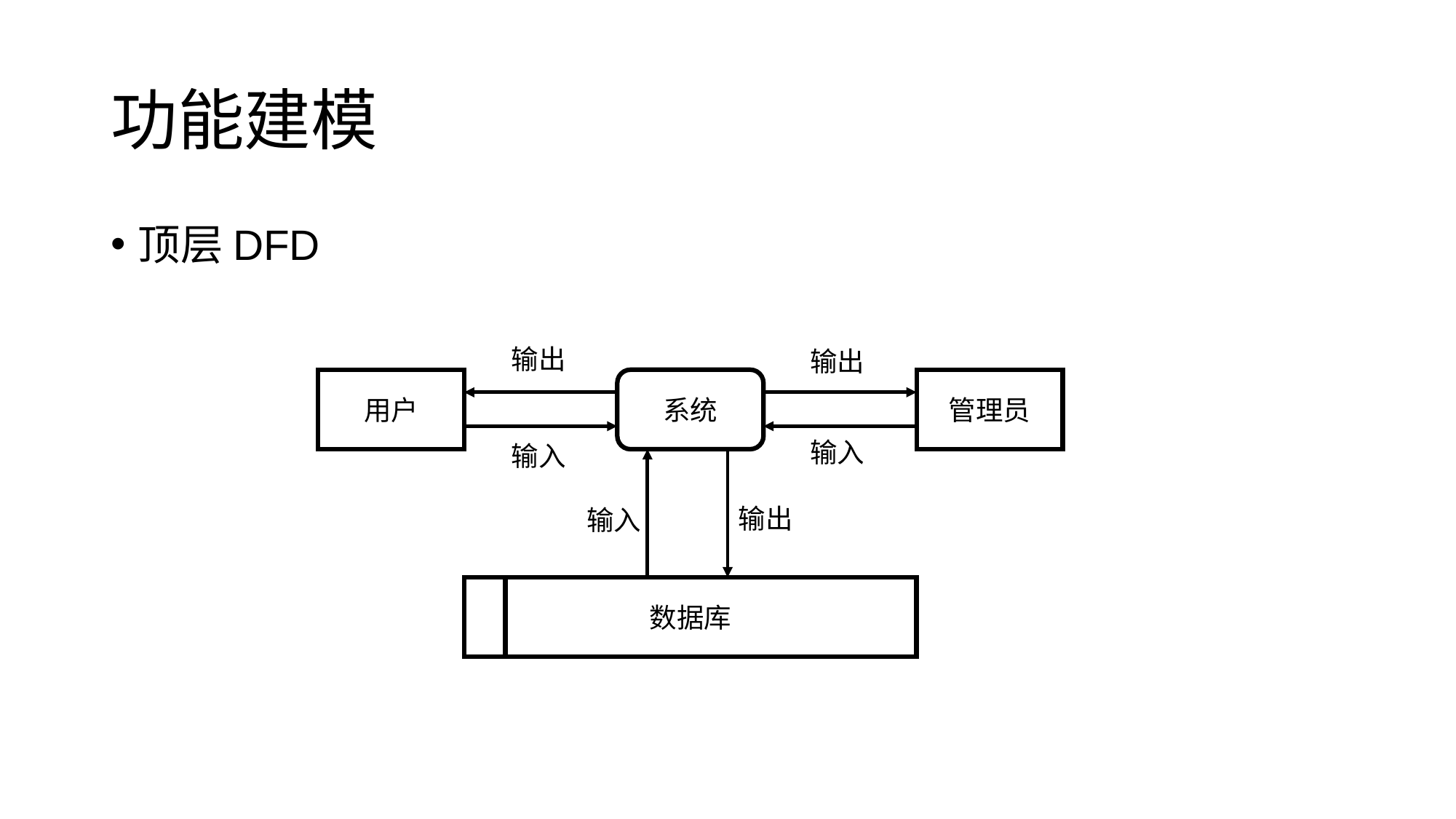

# 功能建模
顶层DFD
	输出
	输出
用户
系统
管理员
	输入
	输入
	输出
	输入
数据库